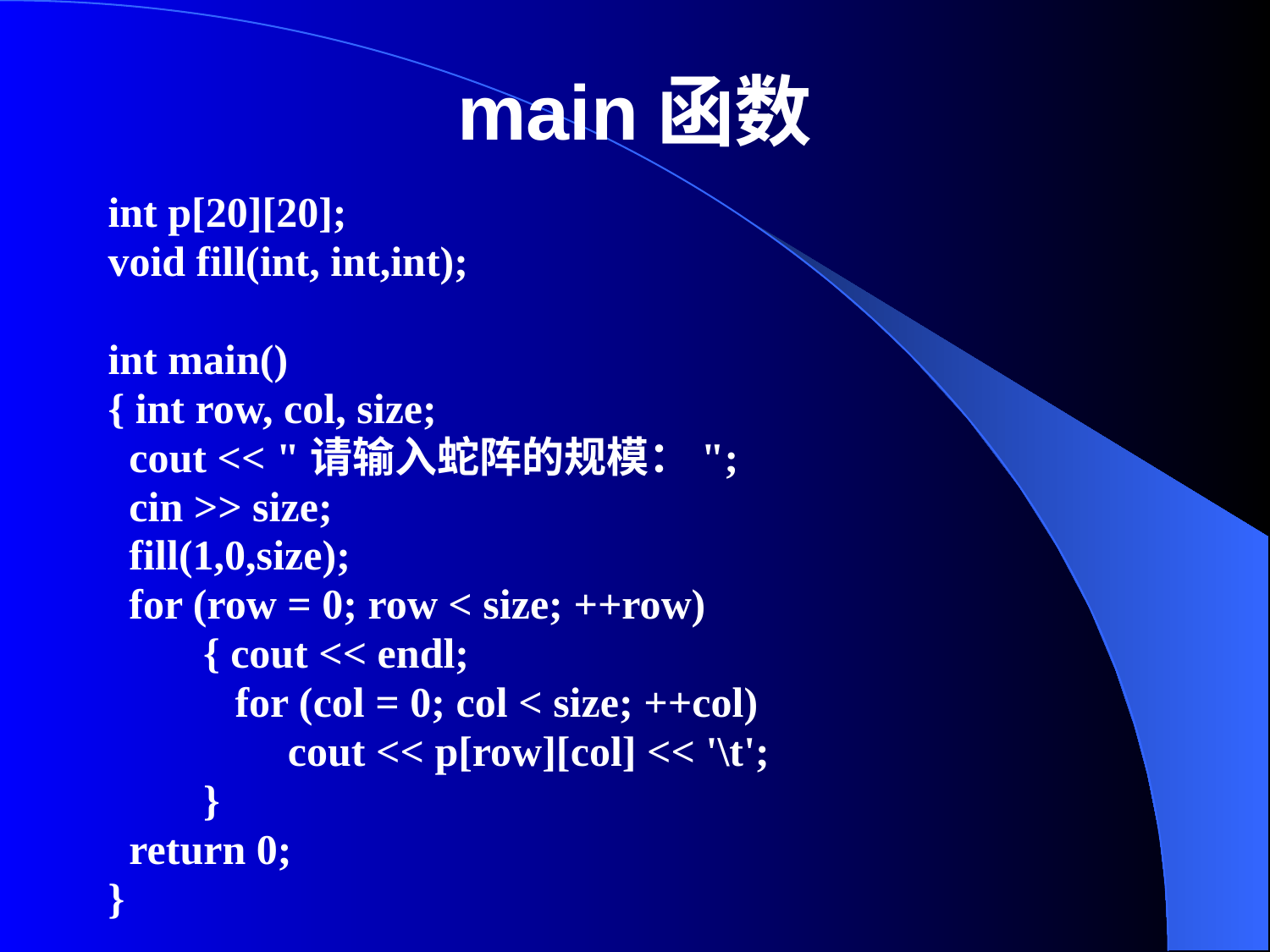

# main函数
int p[20][20];
void fill(int, int,int);

int main()
{ int row, col, size;
  cout << "请输入蛇阵的规模：";
  cin >> size;
  fill(1,0,size);
  for (row = 0; row < size; ++row)
         { cout << endl;
            for (col = 0; col < size; ++col)
                 cout << p[row][col] << '\t';
         }
  return 0;
}